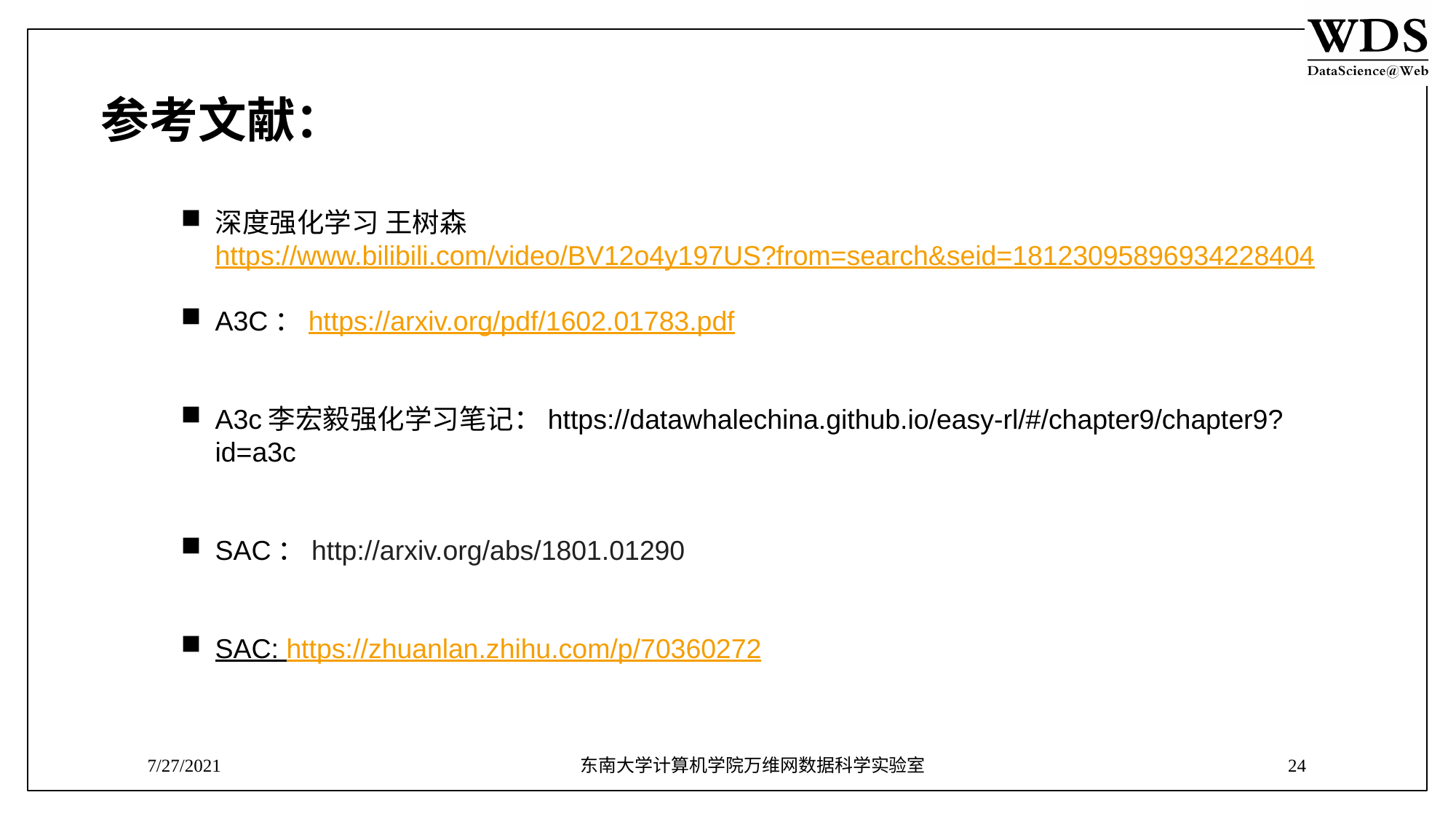

参考文献：
深度强化学习 王树森 https://www.bilibili.com/video/BV12o4y197US?from=search&seid=18123095896934228404

A3C：https://arxiv.org/pdf/1602.01783.pdf

A3c李宏毅强化学习笔记：https://datawhalechina.github.io/easy-rl/#/chapter9/chapter9?id=a3c

SAC：http://arxiv.org/abs/1801.01290

SAC: https://zhuanlan.zhihu.com/p/70360272

7/27/2021
东南大学计算机学院万维网数据科学实验室
24